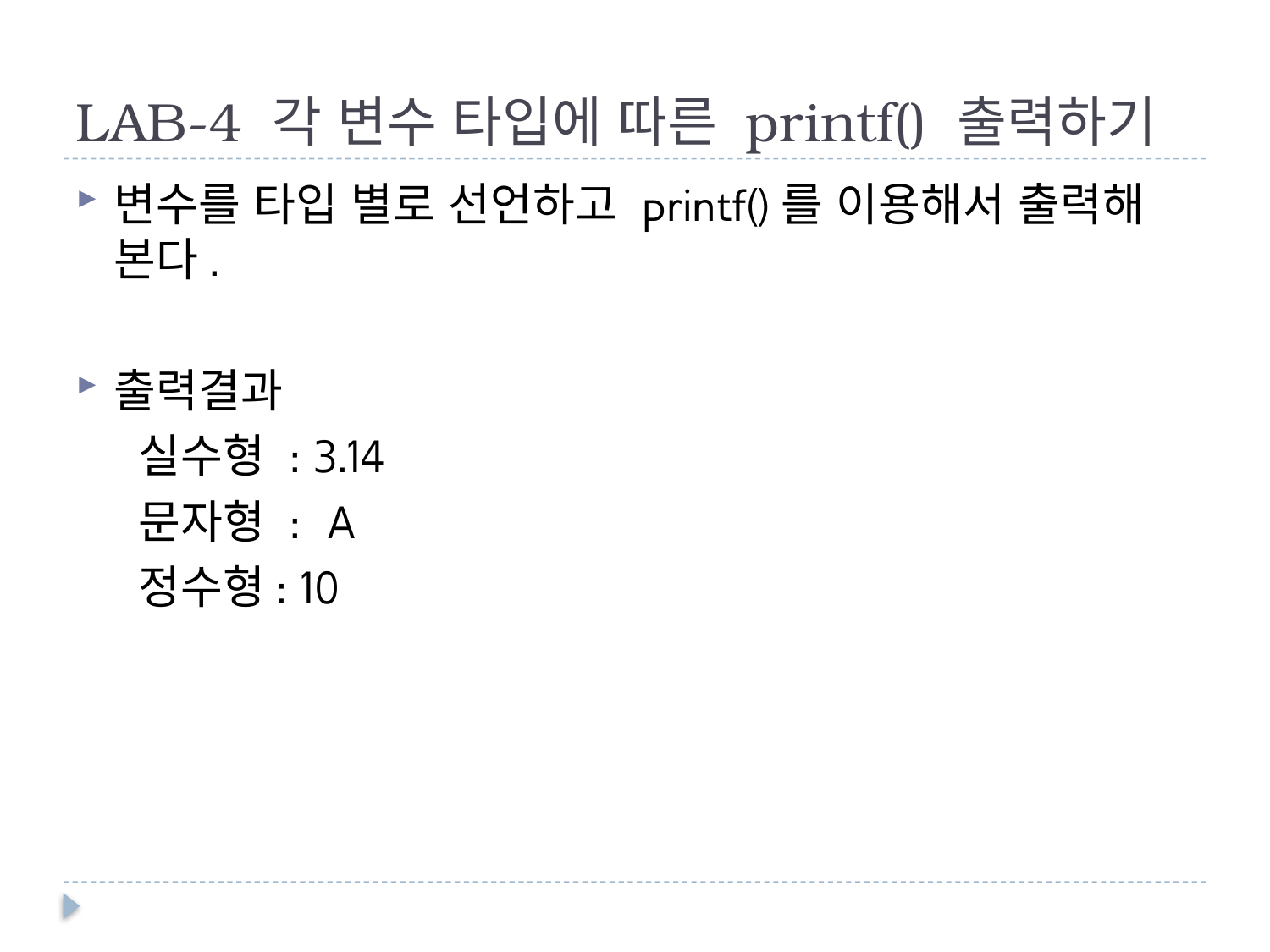

# LAB-4 각 변수 타입에 따른 printf() 출력하기
변수를 타입 별로 선언하고 printf()를 이용해서 출력해 본다.

출력결과
    실수형 : 3.14
    문자형 :  A
    정수형: 10